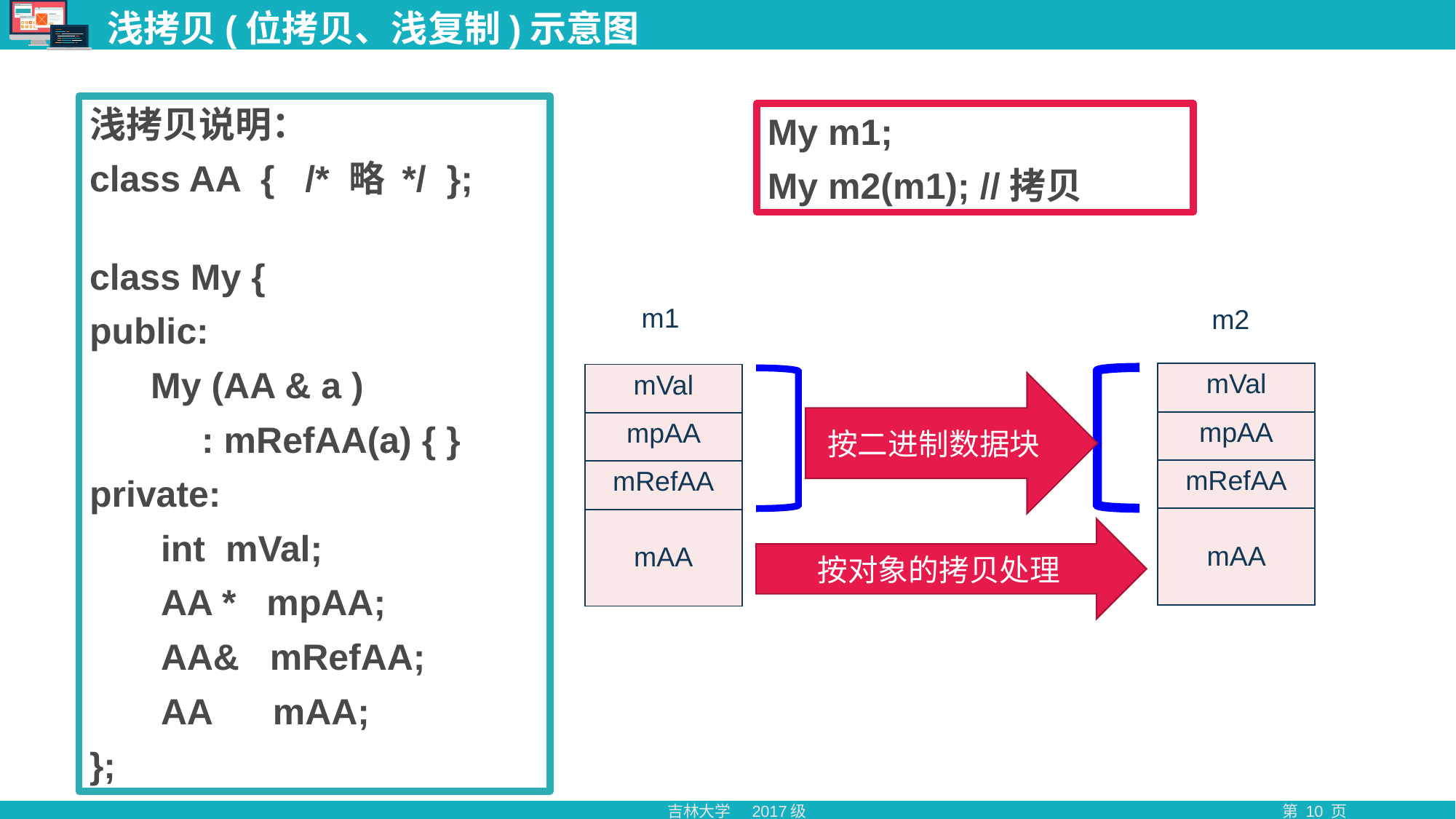

# 浅拷贝(位拷贝、浅复制)示意图
浅拷贝说明：
class AA  {   /* 略 */  };
class My {
public:
      My (AA & a )
           : mRefAA(a) { }
private:
       int  mVal;
       AA *   mpAA;
       AA&   mRefAA;
       AA      mAA;
};
My m1;
My m2(m1); //拷贝
m1
m2
| mVal |
| --- |
| mpAA |
| mRefAA |
| mAA |
| mVal |
| --- |
| mpAA |
| mRefAA |
| mAA |

按二进制数据块
按对象的拷贝处理